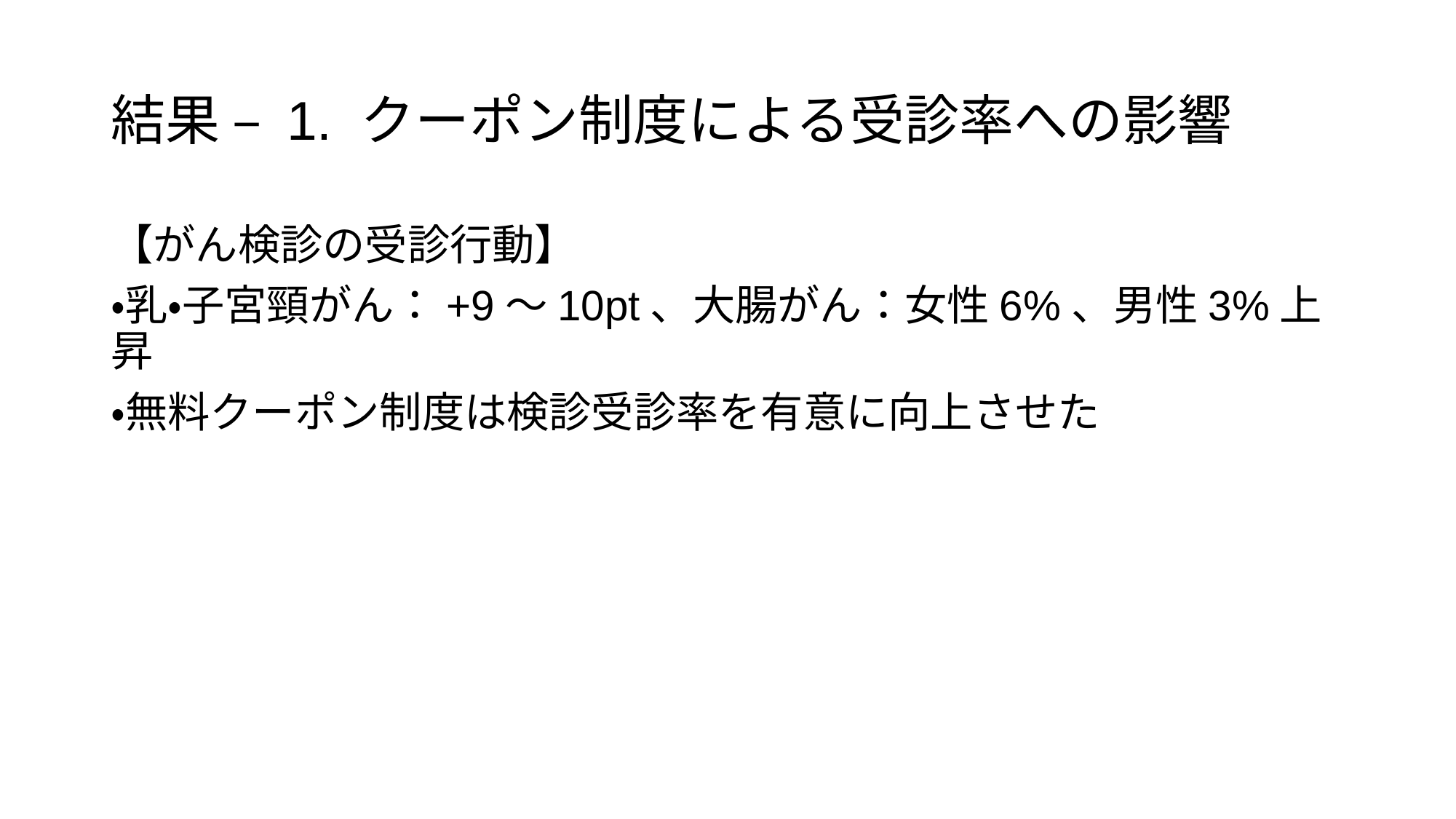

# 結果 – 1. クーポン制度による受診率への影響
【がん検診の受診行動】
・乳・子宮頸がん：+9〜10pt、大腸がん：女性6%、男性3%上昇
・無料クーポン制度は検診受診率を有意に向上させた